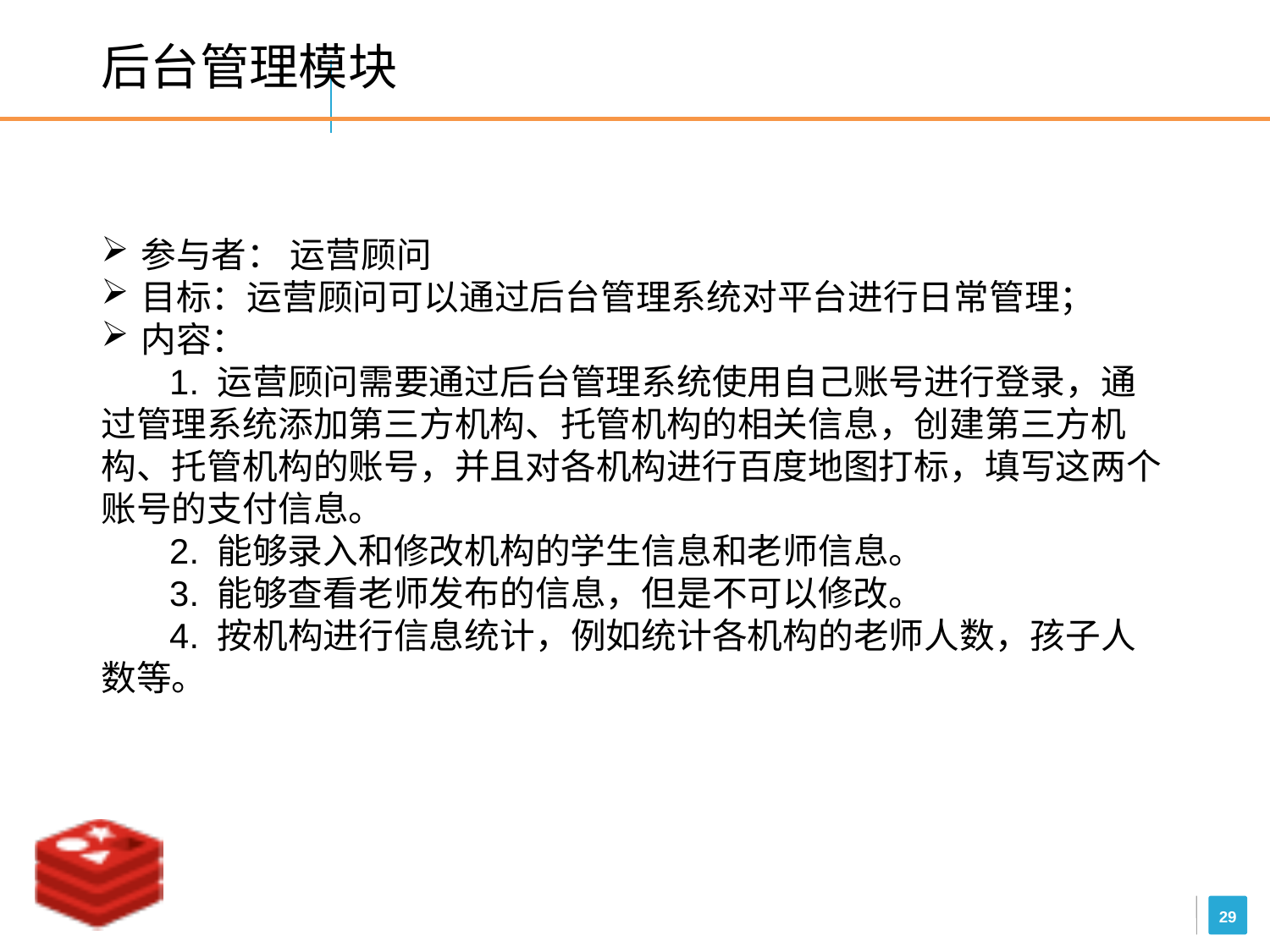

# 后台管理模块
参与者： 运营顾问
目标：运营顾问可以通过后台管理系统对平台进行日常管理；
内容：
       1. 运营顾问需要通过后台管理系统使用自己账号进行登录，通过管理系统添加第三方机构、托管机构的相关信息，创建第三方机构、托管机构的账号，并且对各机构进行百度地图打标，填写这两个账号的支付信息。
       2. 能够录入和修改机构的学生信息和老师信息。
       3. 能够查看老师发布的信息，但是不可以修改。
       4. 按机构进行信息统计，例如统计各机构的老师人数，孩子人数等。